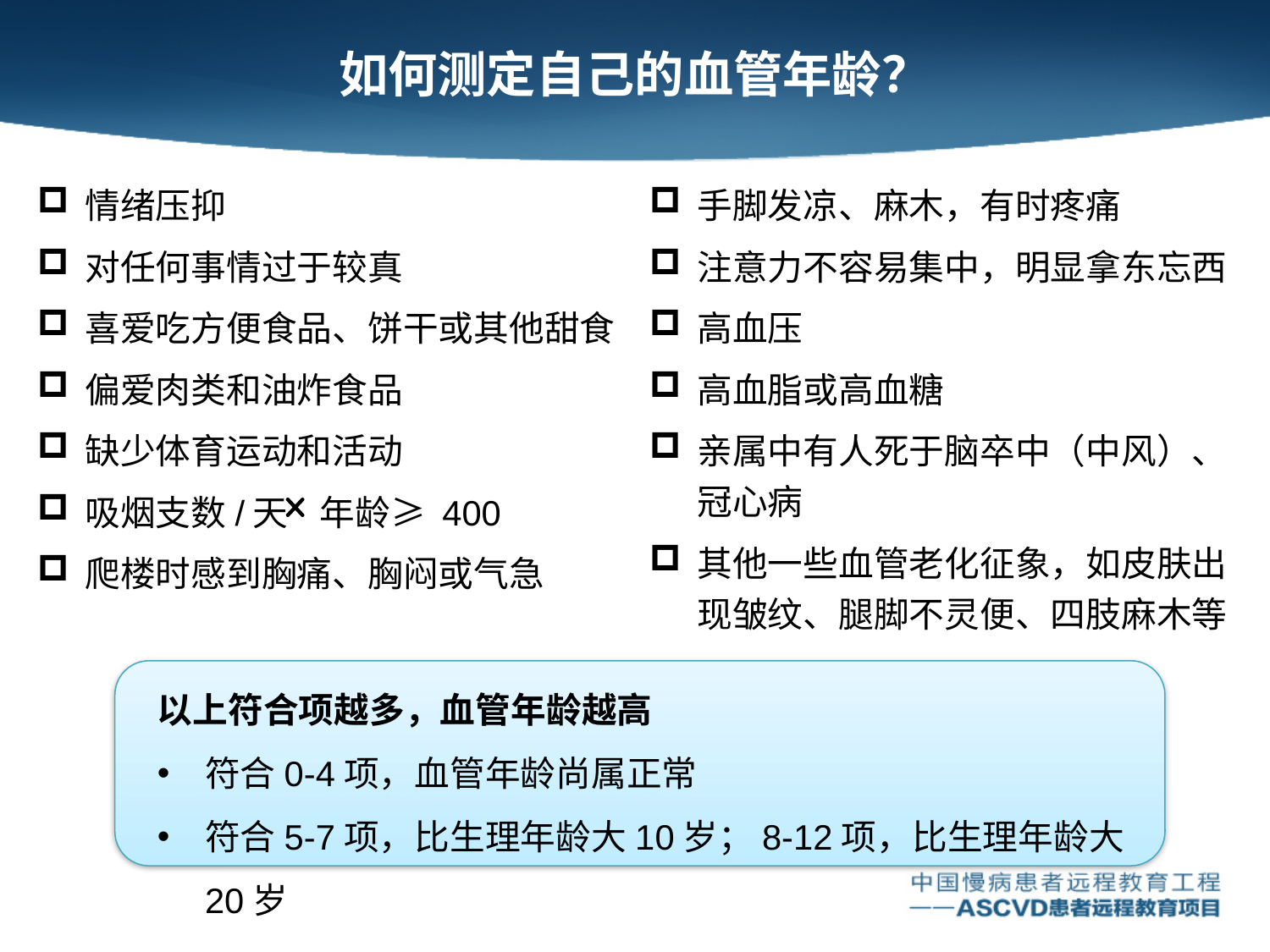

# 如何测定自己的血管年龄？
情绪压抑
对任何事情过于较真
喜爱吃方便食品、饼干或其他甜食
偏爱肉类和油炸食品
缺少体育运动和活动
吸烟支数/天    年龄≥ 400
爬楼时感到胸痛、胸闷或气急
手脚发凉、麻木，有时疼痛
注意力不容易集中，明显拿东忘西
高血压
高血脂或高血糖
亲属中有人死于脑卒中（中风）、冠心病
其他一些血管老化征象，如皮肤出现皱纹、腿脚不灵便、四肢麻木等

以上符合项越多，血管年龄越高
符合0-4项，血管年龄尚属正常
符合5-7项，比生理年龄大10岁；8-12项，比生理年龄大20岁